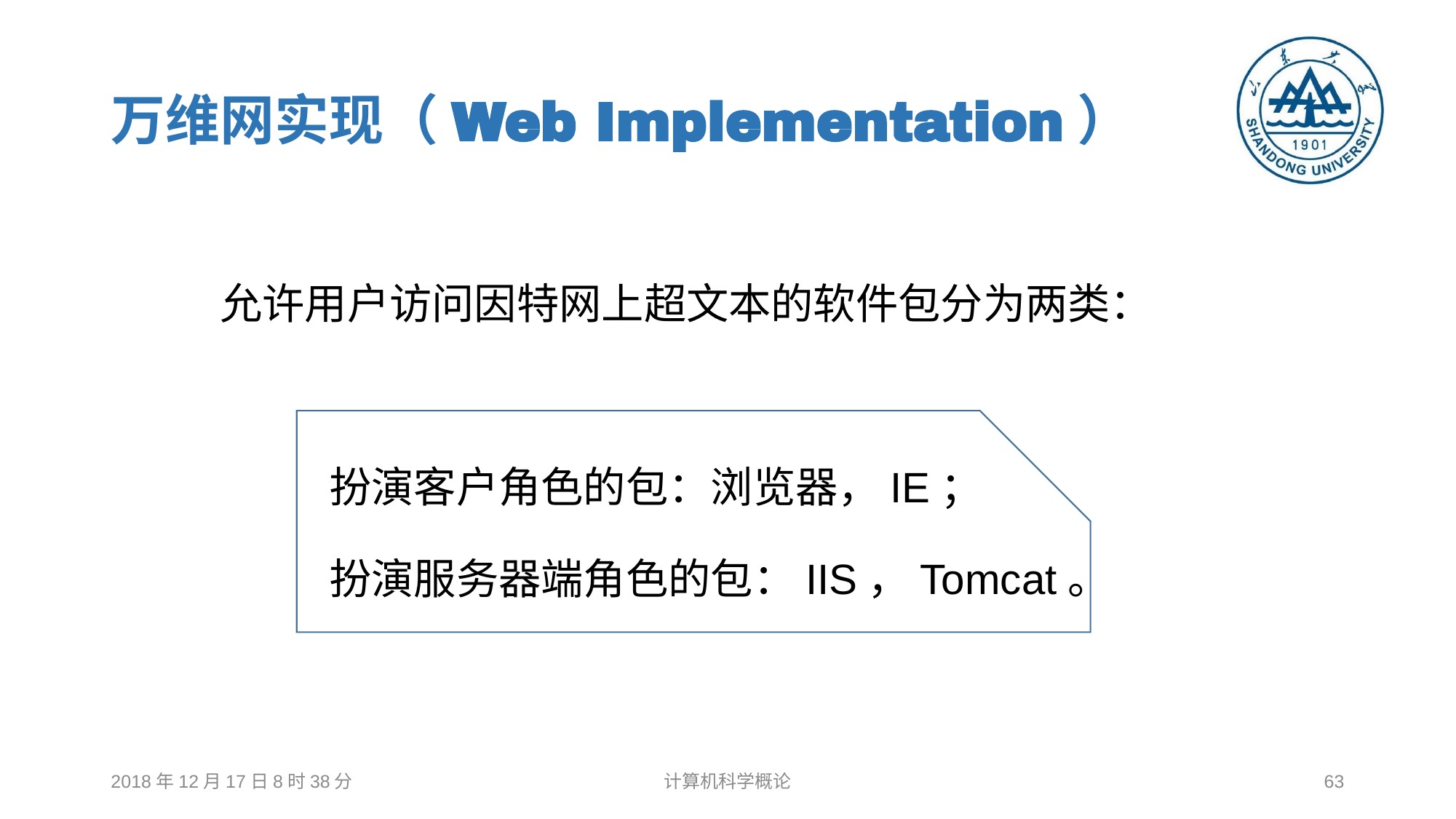

# 万维网实现（Web Implementation）
	允许用户访问因特网上超文本的软件包分为两类：

		扮演客户角色的包：浏览器，IE；
		扮演服务器端角色的包：IIS，Tomcat。

2018年12月17日8时38分
计算机科学概论
63